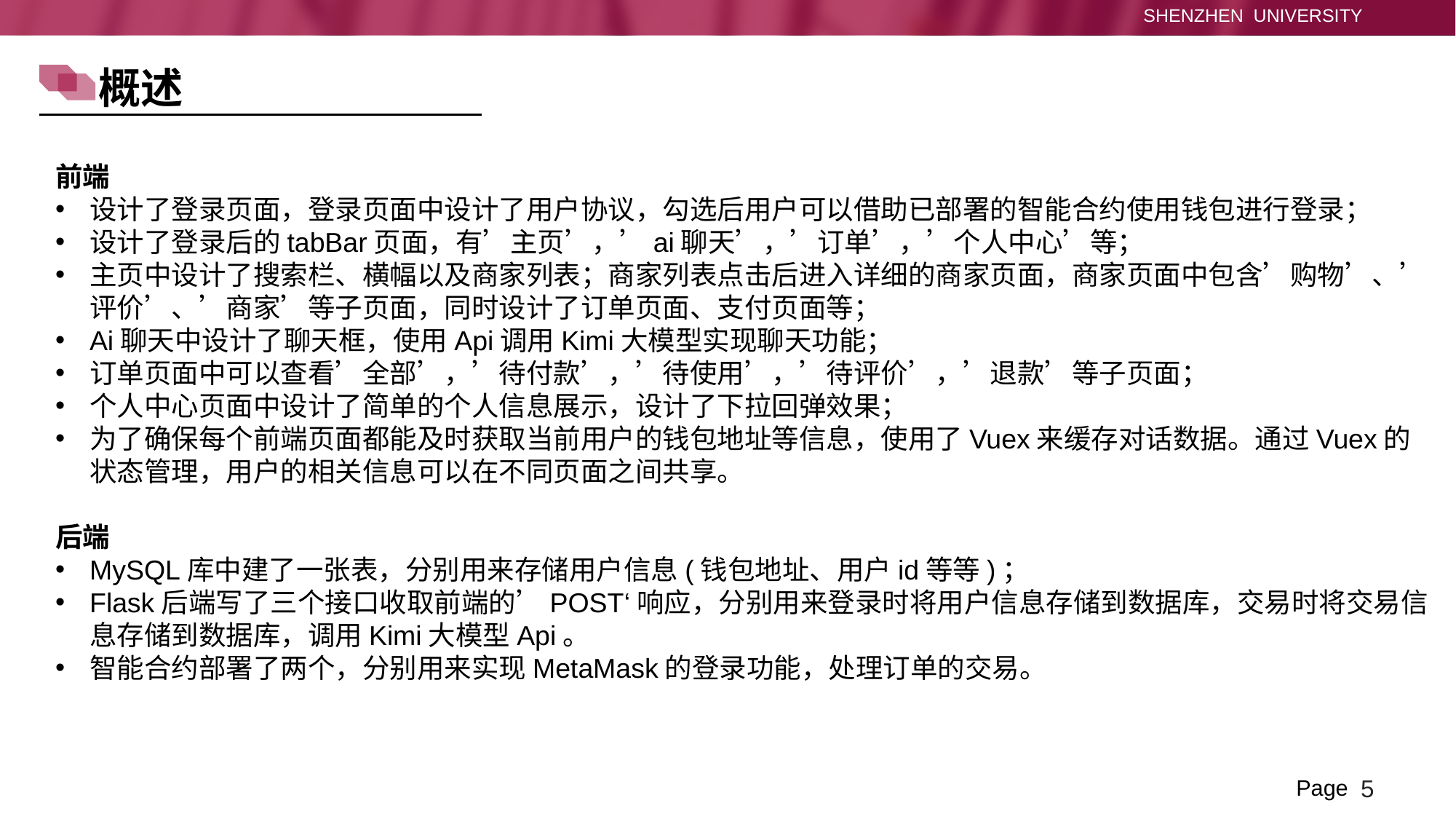

概述
前端
设计了登录页面，登录页面中设计了用户协议，勾选后用户可以借助已部署的智能合约使用钱包进行登录；
设计了登录后的tabBar页面，有’主页’，’ai聊天’，’订单’，’个人中心’等；
主页中设计了搜索栏、横幅以及商家列表；商家列表点击后进入详细的商家页面，商家页面中包含’购物’、’评价’、’商家’等子页面，同时设计了订单页面、支付页面等；
Ai聊天中设计了聊天框，使用Api调用Kimi大模型实现聊天功能；
订单页面中可以查看’全部’，’待付款’，’待使用’，’待评价’，’退款’等子页面；
个人中心页面中设计了简单的个人信息展示，设计了下拉回弹效果；
为了确保每个前端页面都能及时获取当前用户的钱包地址等信息，使用了Vuex来缓存对话数据。通过Vuex的状态管理，用户的相关信息可以在不同页面之间共享。

后端
MySQL库中建了一张表，分别用来存储用户信息(钱包地址、用户id等等)；
Flask后端写了三个接口收取前端的’POST‘响应，分别用来登录时将用户信息存储到数据库，交易时将交易信息存储到数据库，调用Kimi大模型Api。
智能合约部署了两个，分别用来实现MetaMask的登录功能，处理订单的交易。
5